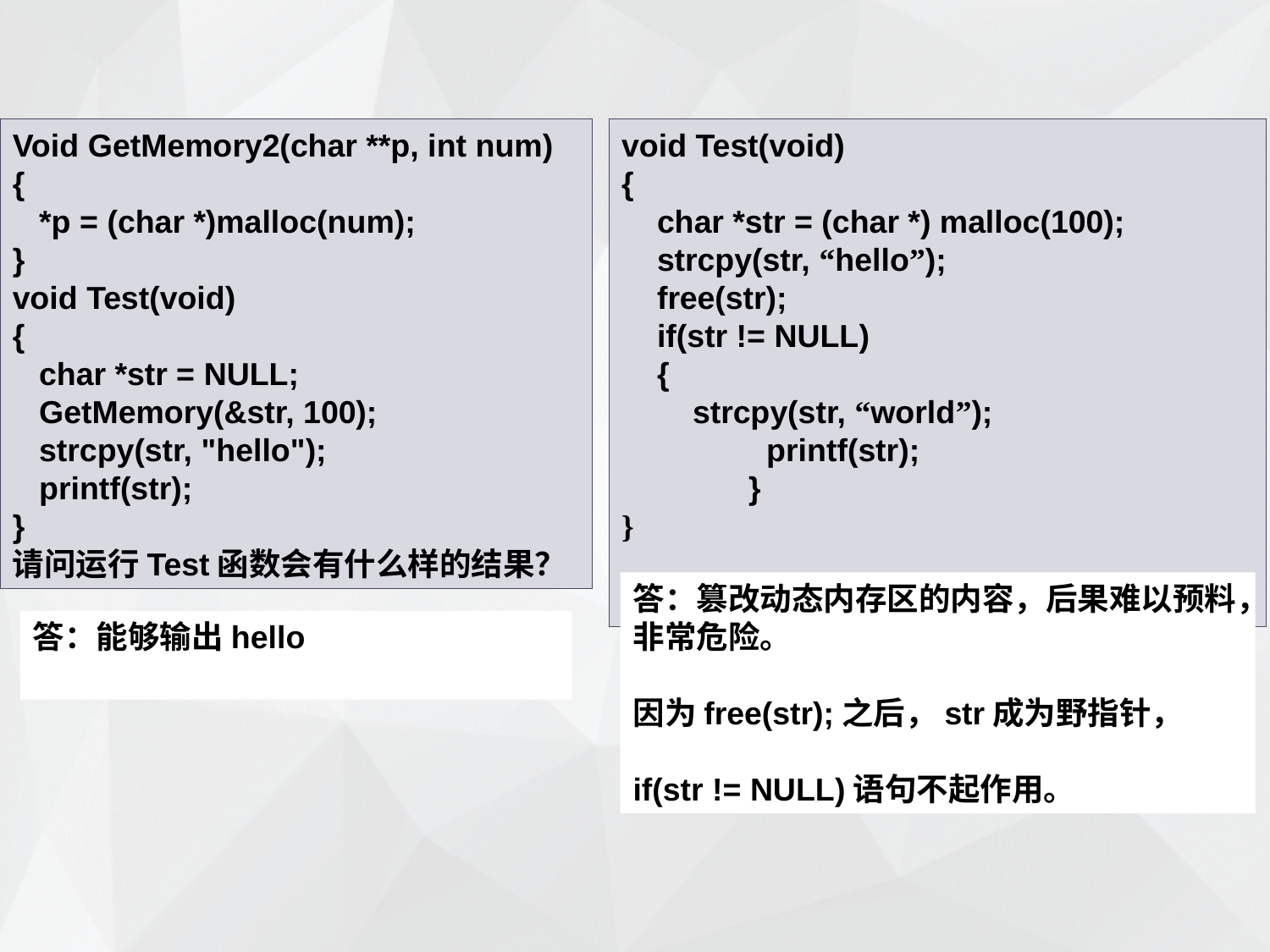

Void GetMemory2(char **p, int num)
{
   *p = (char *)malloc(num);
}
void Test(void)
{
   char *str = NULL;
   GetMemory(&str, 100);
   strcpy(str, "hello");
   printf(str);
}
请问运行Test函数会有什么样的结果？
void Test(void)
{
    char *str = (char *) malloc(100);
    strcpy(str, “hello”);
    free(str);
    if(str != NULL)
    {
        strcpy(str, “world”);
	  printf(str);
	}
}

请问运行Test函数会有什么样的结果？
答：篡改动态内存区的内容，后果难以预料，非常危险。

因为free(str);之后，str成为野指针，

if(str != NULL)语句不起作用。
答：能够输出hello